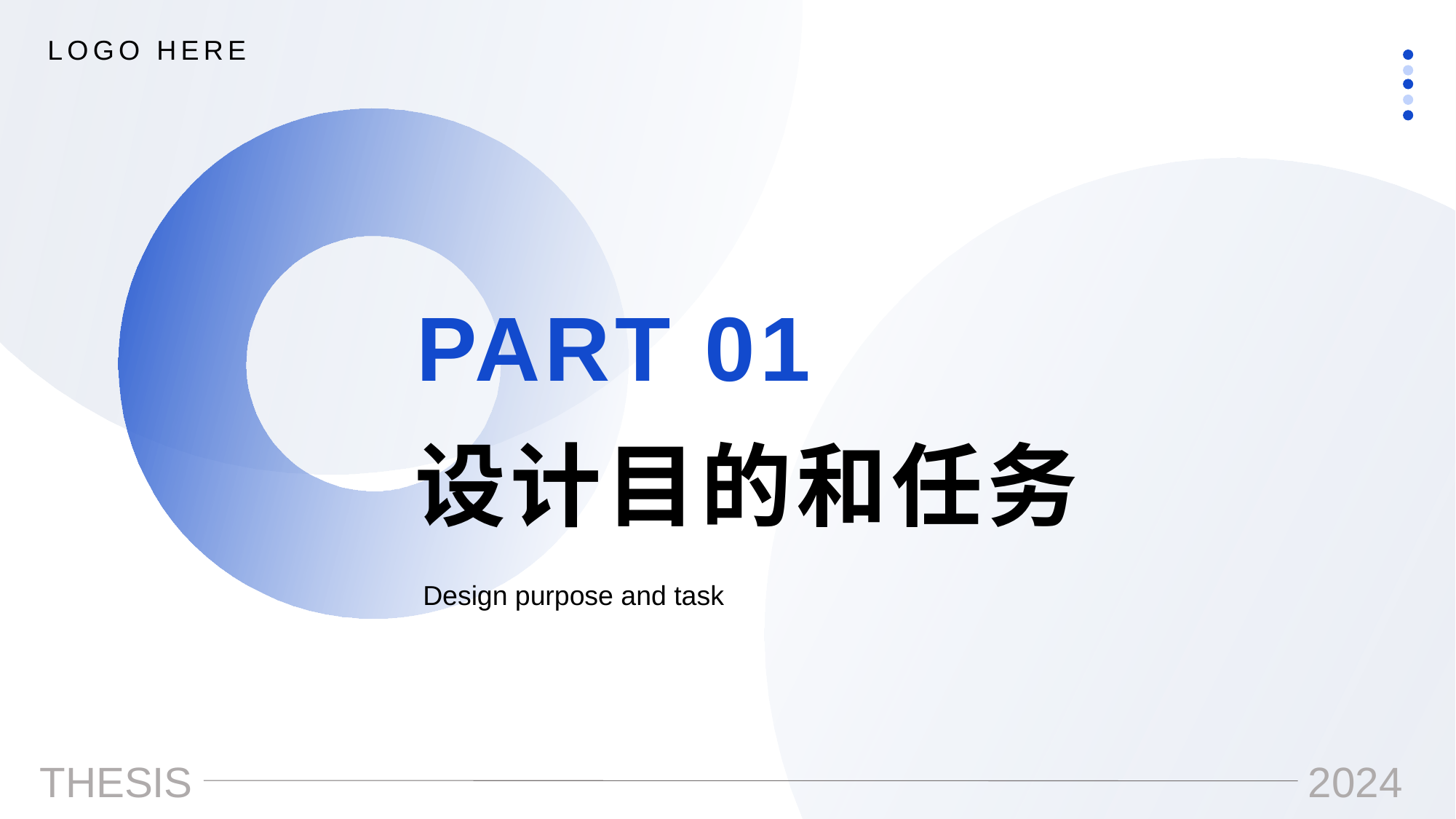

LOGO HERE

PART 01
设计目的和任务
Design purpose and task
THESIS
2024